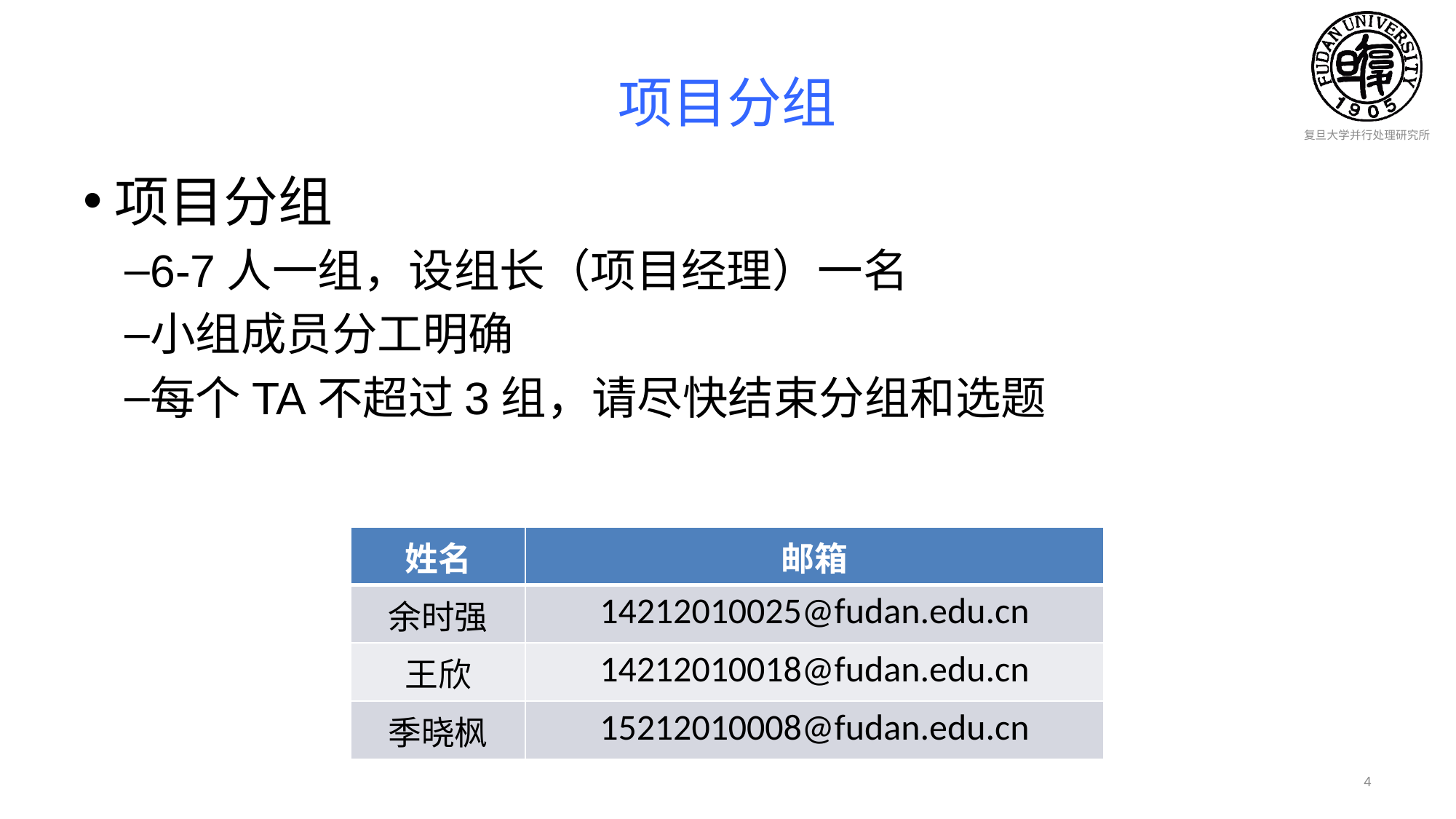

# 项目分组
复旦大学并行处理研究所
项目分组
6-7人一组，设组长（项目经理）一名
小组成员分工明确
每个TA不超过3组，请尽快结束分组和选题
| 姓名 | 邮箱 |
| --- | --- |
| 余时强 | 14212010025@fudan.edu.cn |
| 王欣 | 14212010018@fudan.edu.cn |
| 季晓枫 | 15212010008@fudan.edu.cn |
4